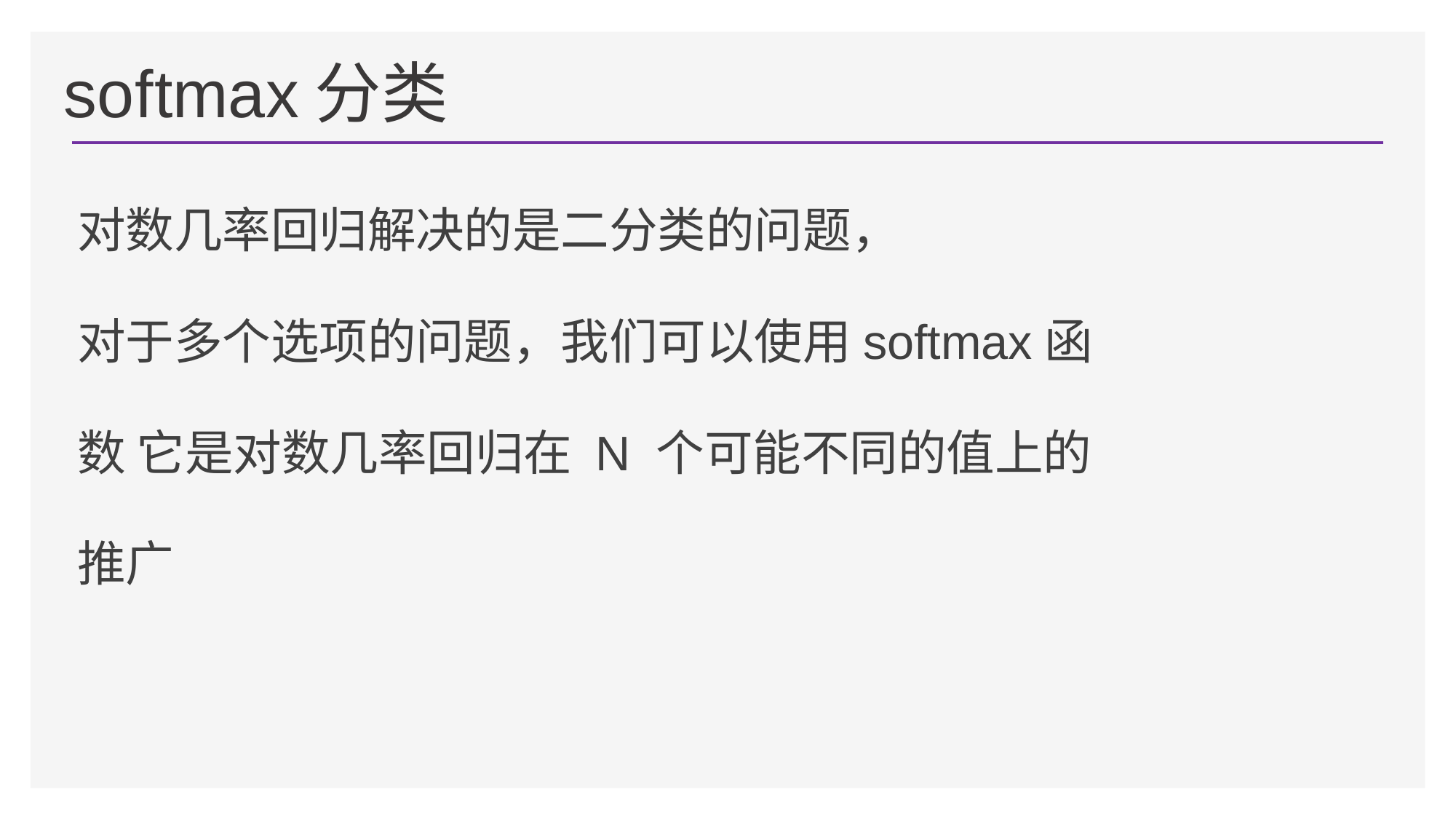

# softmax分类
对数几率回归解决的是二分类的问题，
对于多个选项的问题，我们可以使用softmax函数 它是对数几率回归在 N 个可能不同的值上的推广